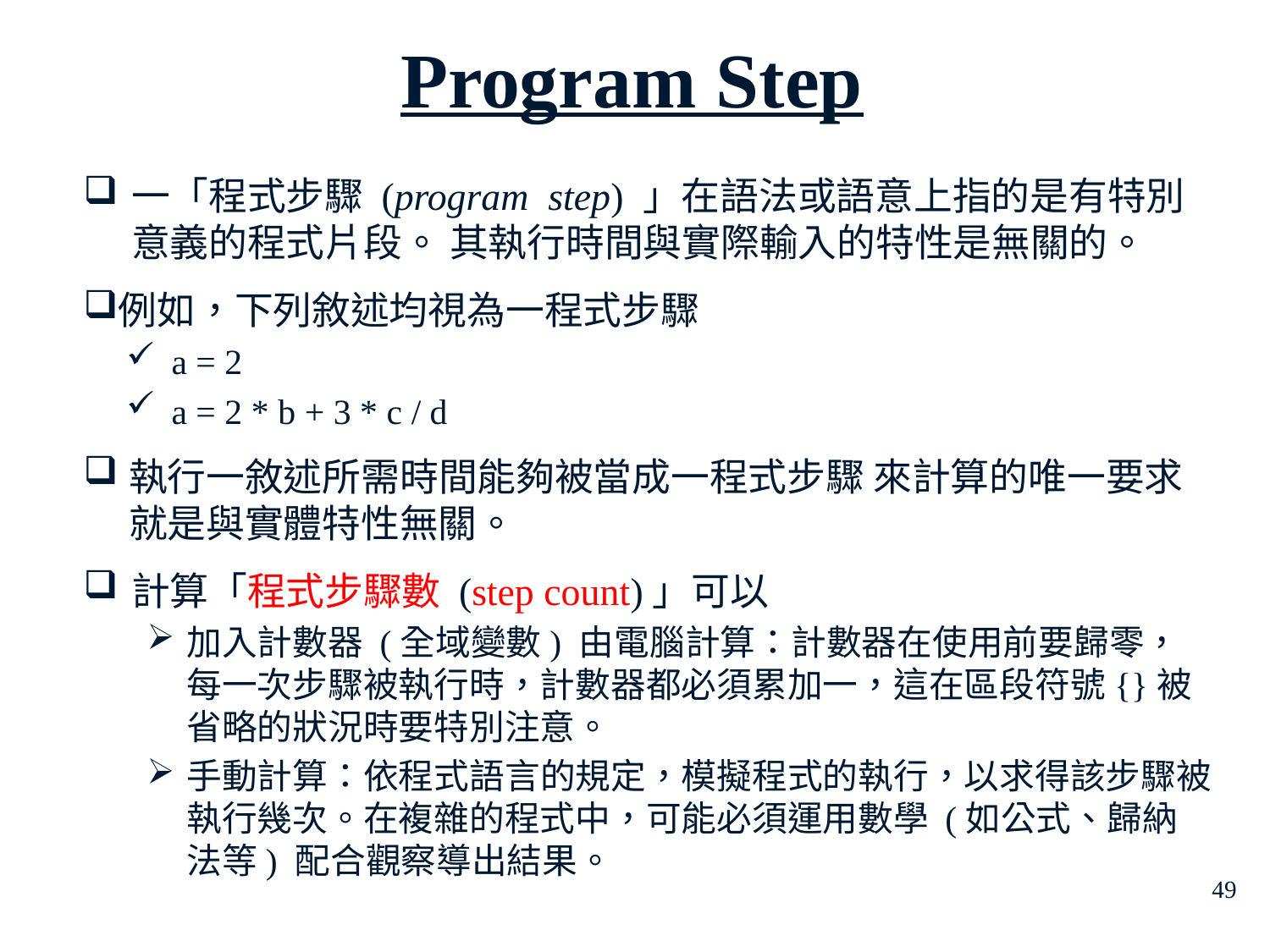

Program Step
一「程式步驟 (program  step) 」在語法或語意上指的是有特別意義的程式片段。 其執行時間與實際輸入的特性是無關的。
例如，下列敘述均視為一程式步驟
a = 2
a = 2 * b + 3 * c / d
執行一敘述所需時間能夠被當成一程式步驟 來計算的唯一要求就是與實體特性無關。
計算「程式步驟數 (step count)」可以
加入計數器 (全域變數) 由電腦計算：計數器在使用前要歸零，每一次步驟被執行時，計數器都必須累加一，這在區段符號{}被省略的狀況時要特別注意。
手動計算：依程式語言的規定，模擬程式的執行，以求得該步驟被執行幾次。在複雜的程式中，可能必須運用數學 (如公式、歸納法等) 配合觀察導出結果。

49